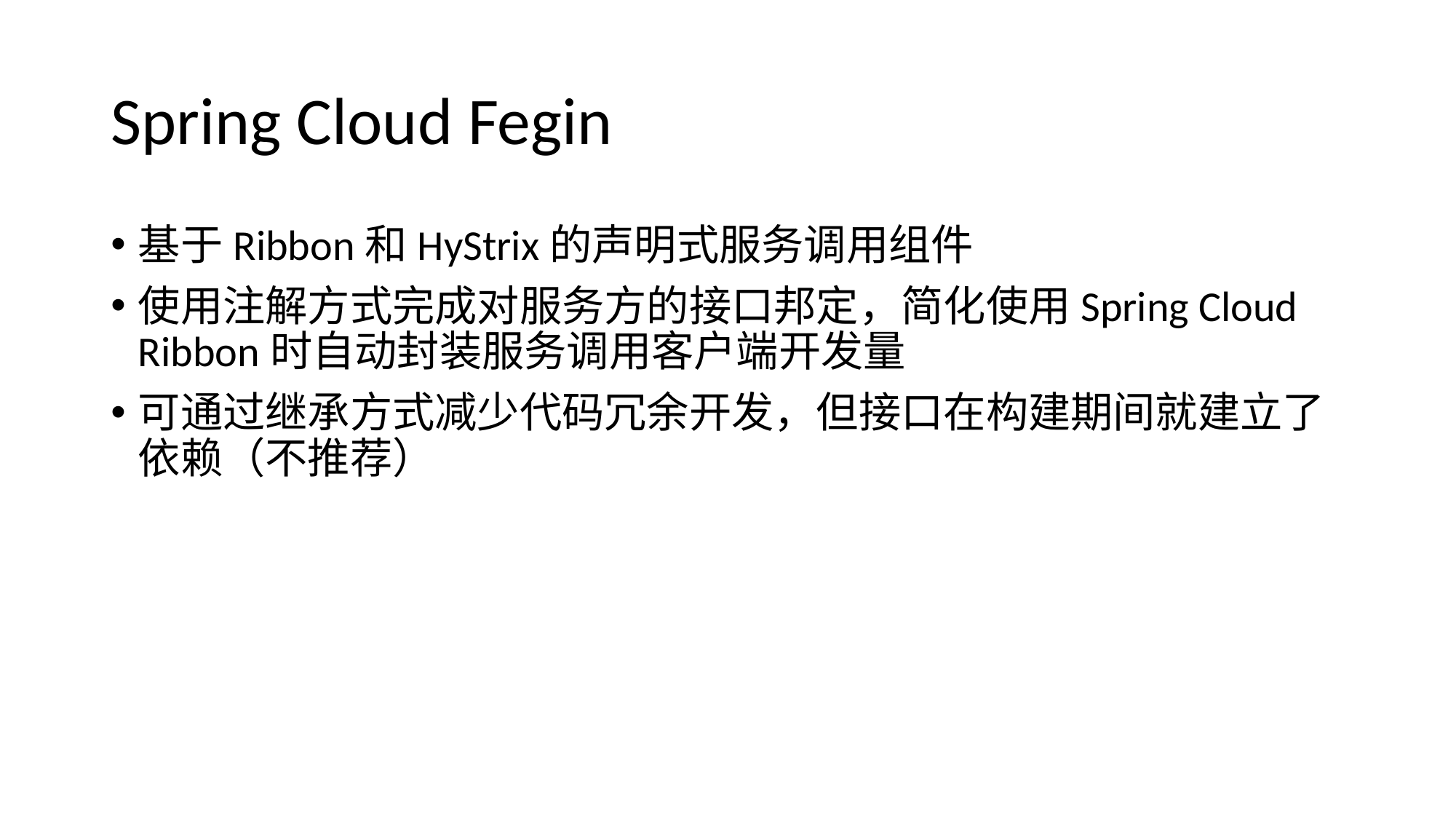

# Spring Cloud Fegin
基于Ribbon和HyStrix的声明式服务调用组件
使用注解方式完成对服务方的接口邦定，简化使用Spring Cloud Ribbon时自动封装服务调用客户端开发量
可通过继承方式减少代码冗余开发，但接口在构建期间就建立了依赖（不推荐）